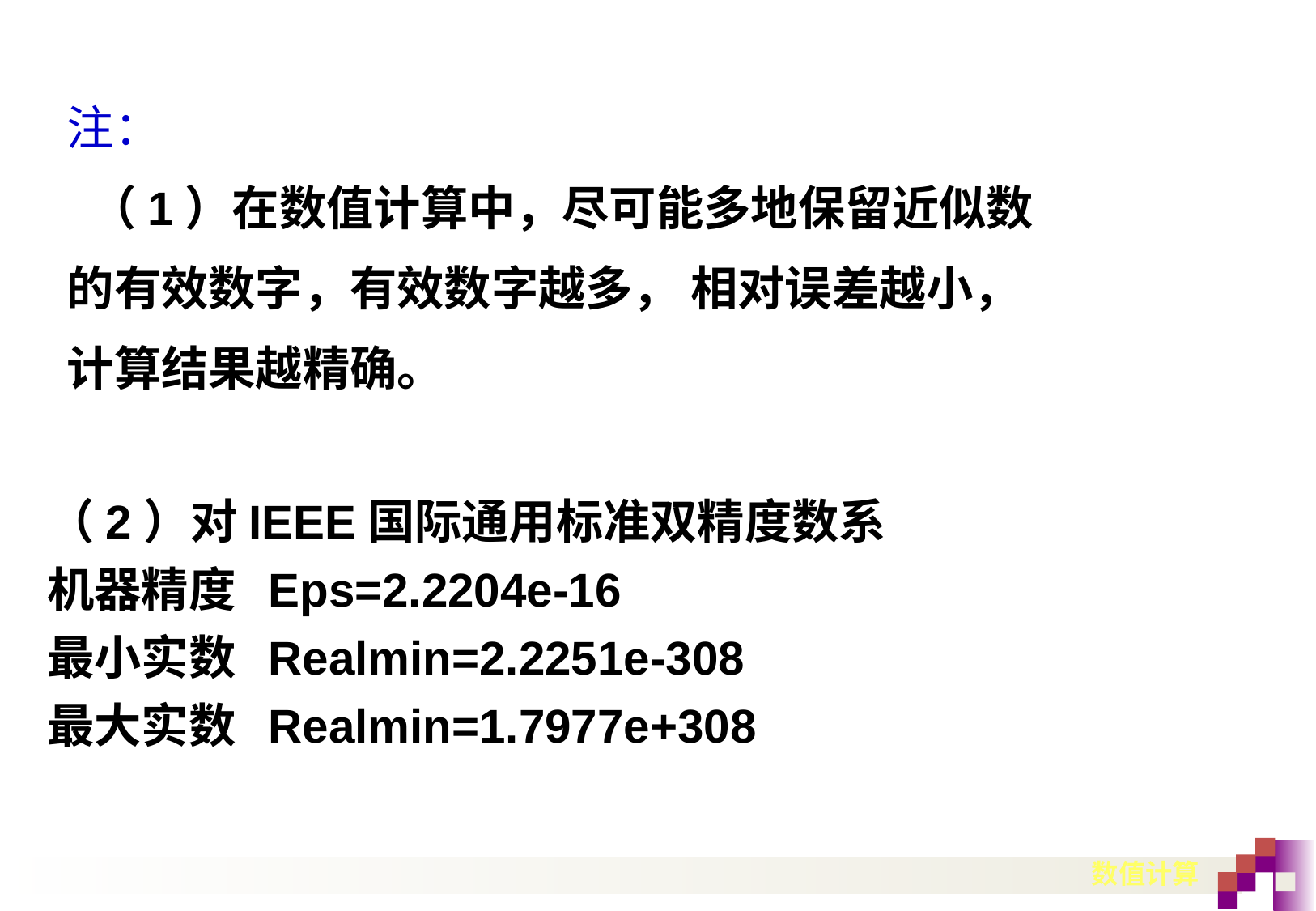

注：
 （1）在数值计算中，尽可能多地保留近似数
的有效数字，有效数字越多， 相对误差越小，
计算结果越精确。

（2）对IEEE国际通用标准双精度数系
机器精度  Eps=2.2204e-16
最小实数  Realmin=2.2251e-308
最大实数  Realmin=1.7977e+308